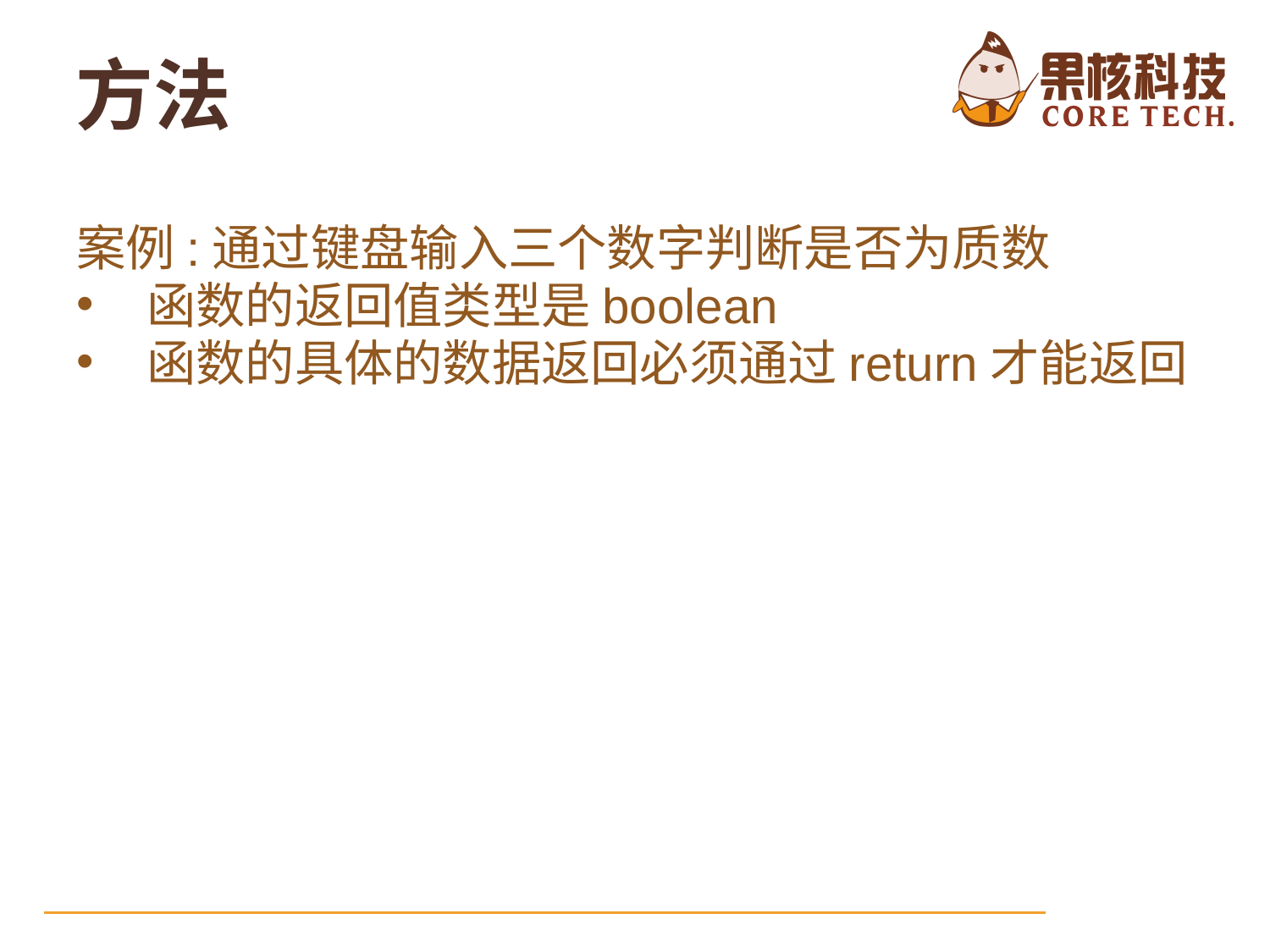

案例:通过键盘输入三个数字判断是否为质数
 函数的返回值类型是boolean
 函数的具体的数据返回必须通过return才能返回
方法